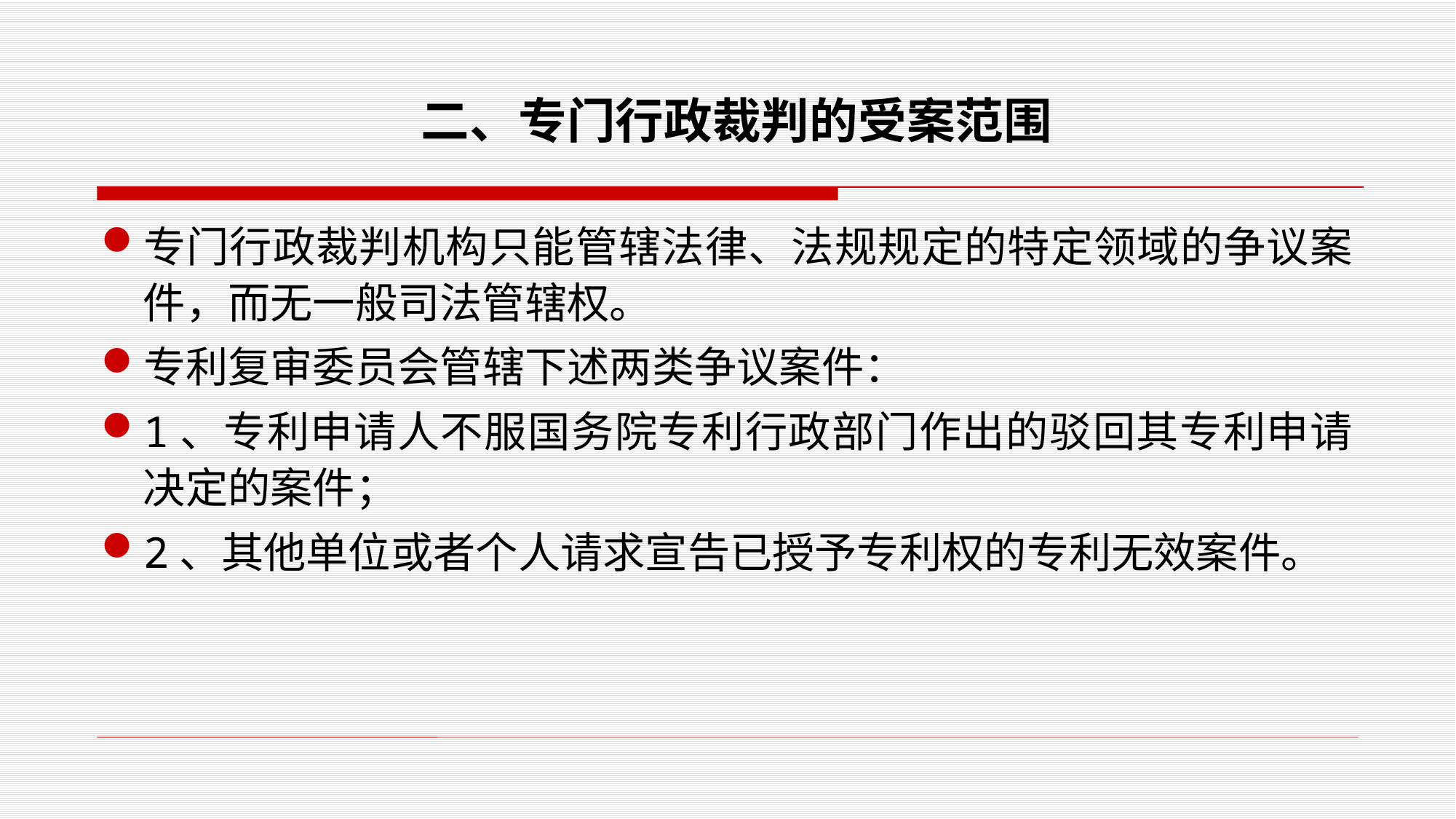

#
二、专门行政裁判的受案范围
专门行政裁判机构只能管辖法律、法规规定的特定领域的争议案件，而无一般司法管辖权。
专利复审委员会管辖下述两类争议案件：
1、专利申请人不服国务院专利行政部门作出的驳回其专利申请决定的案件；
2、其他单位或者个人请求宣告已授予专利权的专利无效案件。